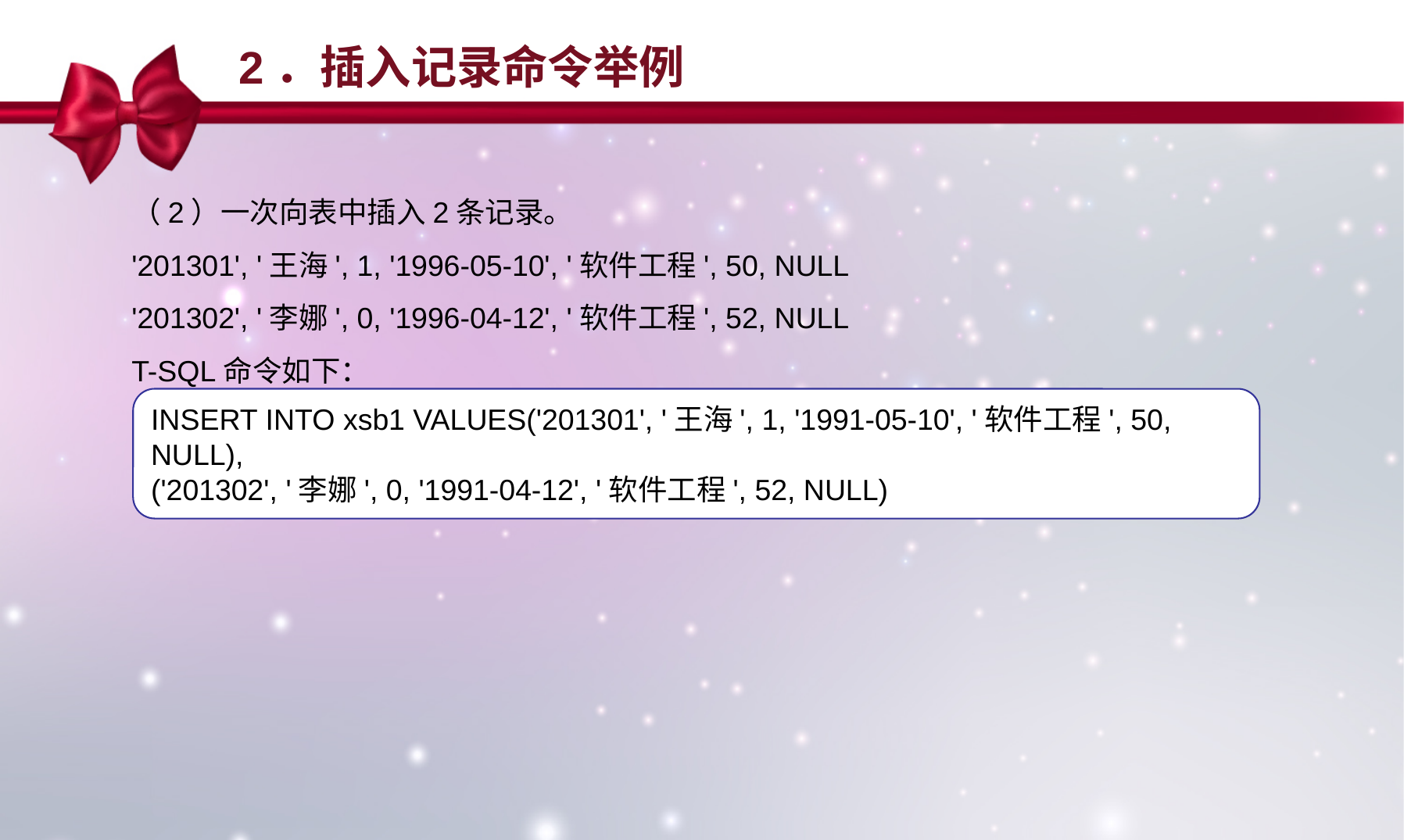

2．插入记录命令举例
（2）一次向表中插入2条记录。
'201301', '王海', 1, '1996-05-10', '软件工程', 50, NULL
'201302', '李娜', 0, '1996-04-12', '软件工程', 52, NULL
T-SQL命令如下：
INSERT INTO xsb1 VALUES('201301', '王海', 1, '1991-05-10', '软件工程', 50, NULL),
('201302', '李娜', 0, '1991-04-12', '软件工程', 52, NULL)